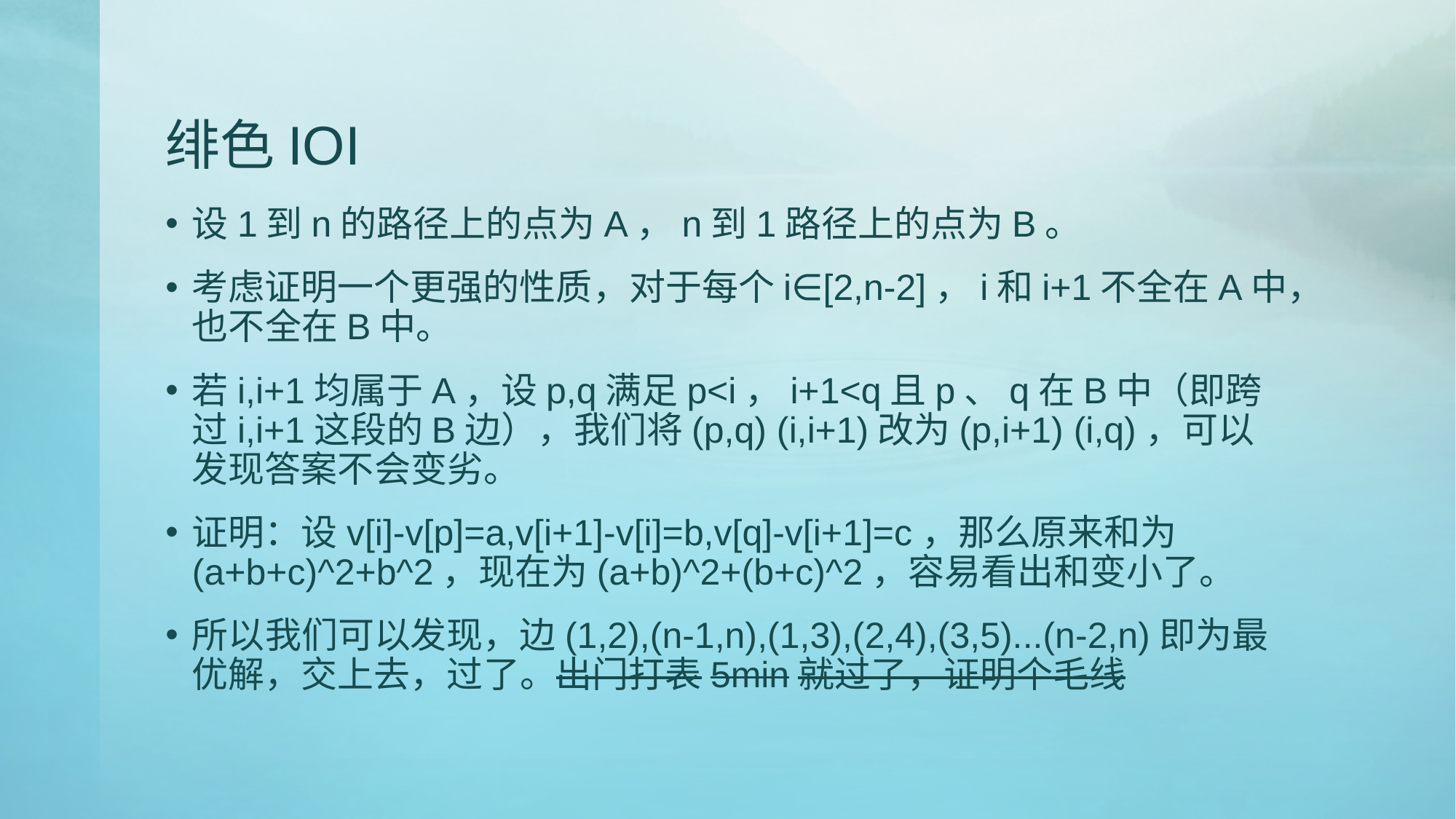

# 绯色IOI
设1到n的路径上的点为A，n到1路径上的点为B。
考虑证明一个更强的性质，对于每个i∈[2,n-2]，i和i+1不全在A中，也不全在B中。
若i,i+1均属于A，设p,q满足p<i，i+1<q且p、q在B中（即跨过i,i+1这段的B边），我们将(p,q) (i,i+1)改为(p,i+1) (i,q)，可以发现答案不会变劣。
证明：设v[i]-v[p]=a,v[i+1]-v[i]=b,v[q]-v[i+1]=c，那么原来和为(a+b+c)^2+b^2，现在为(a+b)^2+(b+c)^2，容易看出和变小了。
所以我们可以发现，边(1,2),(n-1,n),(1,3),(2,4),(3,5)...(n-2,n)即为最优解，交上去，过了。出门打表5min就过了，证明个毛线